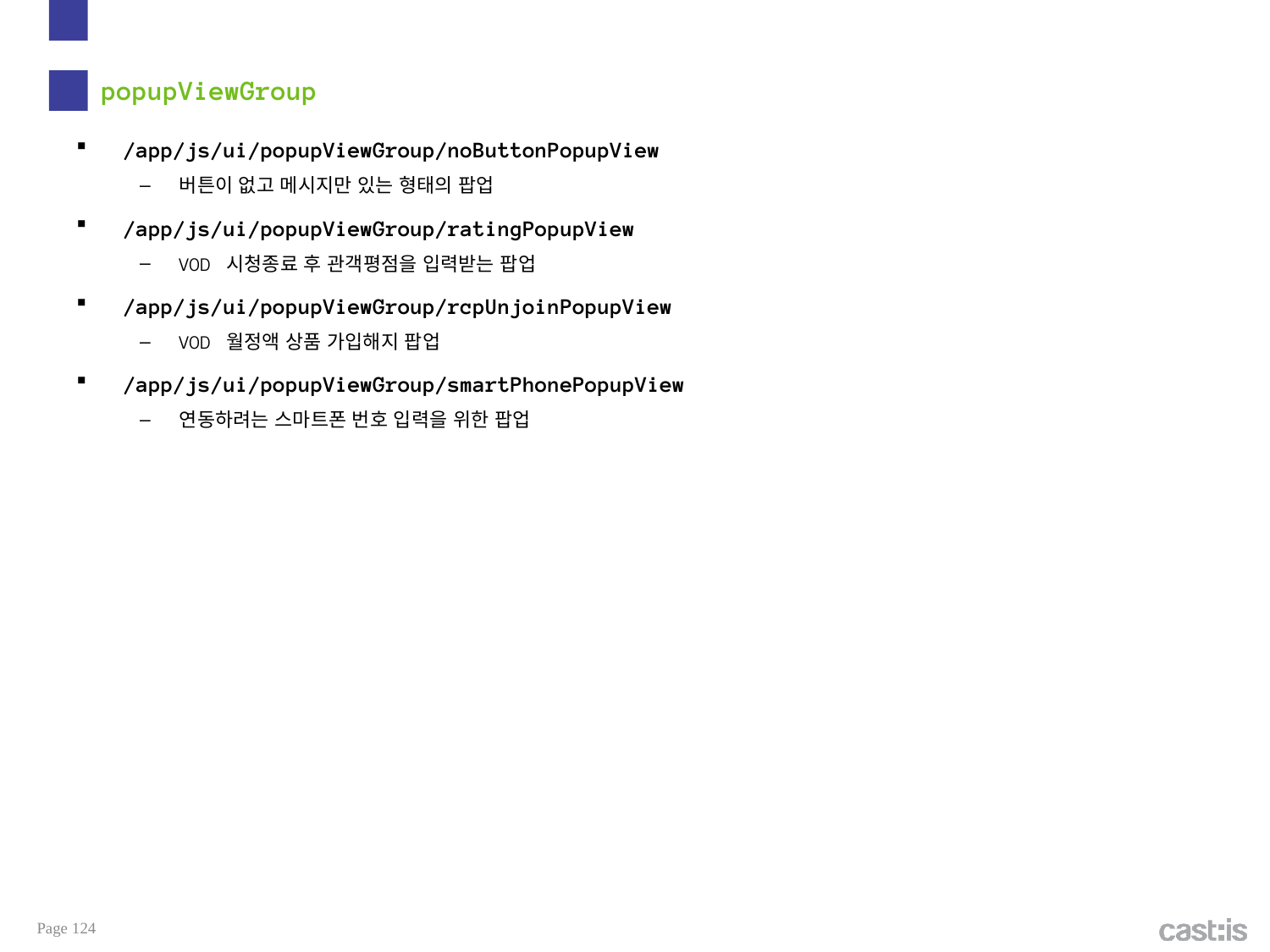

# popupViewGroup
/app/js/ui/popupViewGroup/noButtonPopupView
버튼이 없고 메시지만 있는 형태의 팝업

/app/js/ui/popupViewGroup/ratingPopupView
VOD 시청종료 후 관객평점을 입력받는 팝업

/app/js/ui/popupViewGroup/rcpUnjoinPopupView
VOD 월정액 상품 가입해지 팝업

/app/js/ui/popupViewGroup/smartPhonePopupView
연동하려는 스마트폰 번호 입력을 위한 팝업

Page 124